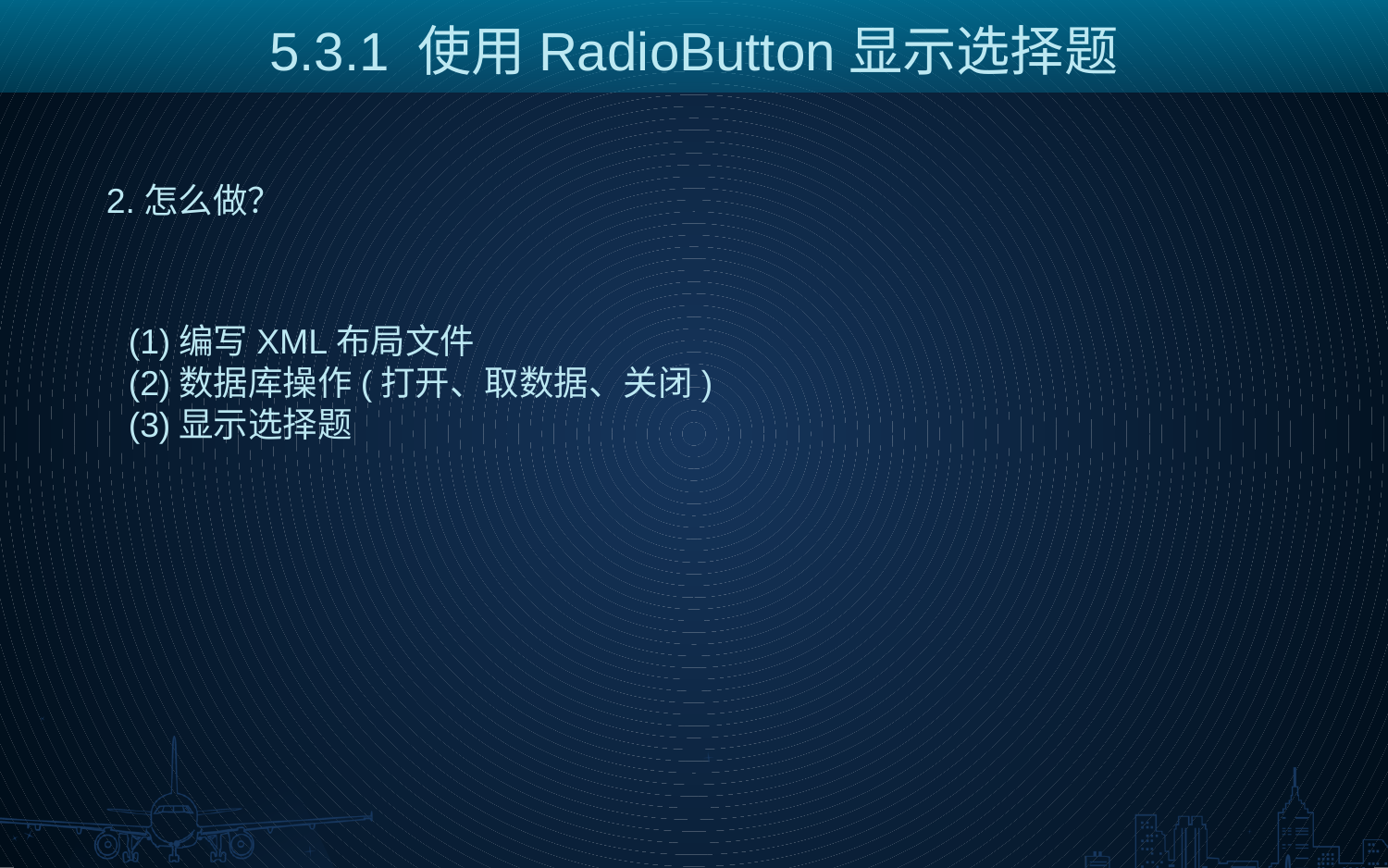

5.3.1 使用RadioButton显示选择题
2.怎么做？
(1)编写XML布局文件
(2)数据库操作(打开、取数据、关闭)
(3)显示选择题